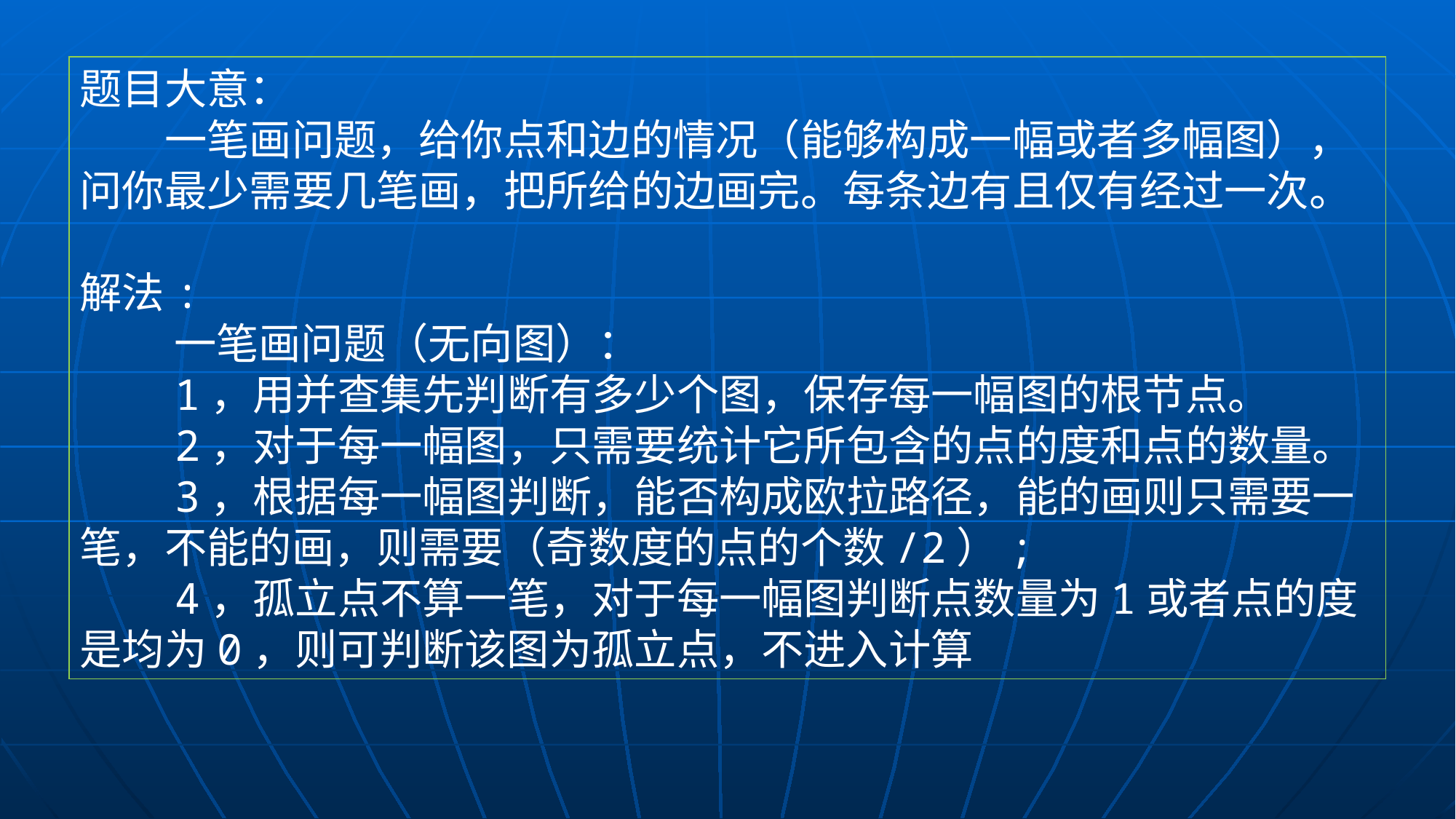

题目大意：
　　一笔画问题，给你点和边的情况（能够构成一幅或者多幅图），问你最少需要几笔画，把所给的边画完。每条边有且仅有经过一次。

解法:
　　 一笔画问题（无向图）：
　　1，用并查集先判断有多少个图，保存每一幅图的根节点。
　　2，对于每一幅图，只需要统计它所包含的点的度和点的数量。
　　3，根据每一幅图判断，能否构成欧拉路径，能的画则只需要一笔，不能的画，则需要（奇数度的点的个数/2）;
　　4，孤立点不算一笔，对于每一幅图判断点数量为1或者点的度是均为0，则可判断该图为孤立点，不进入计算